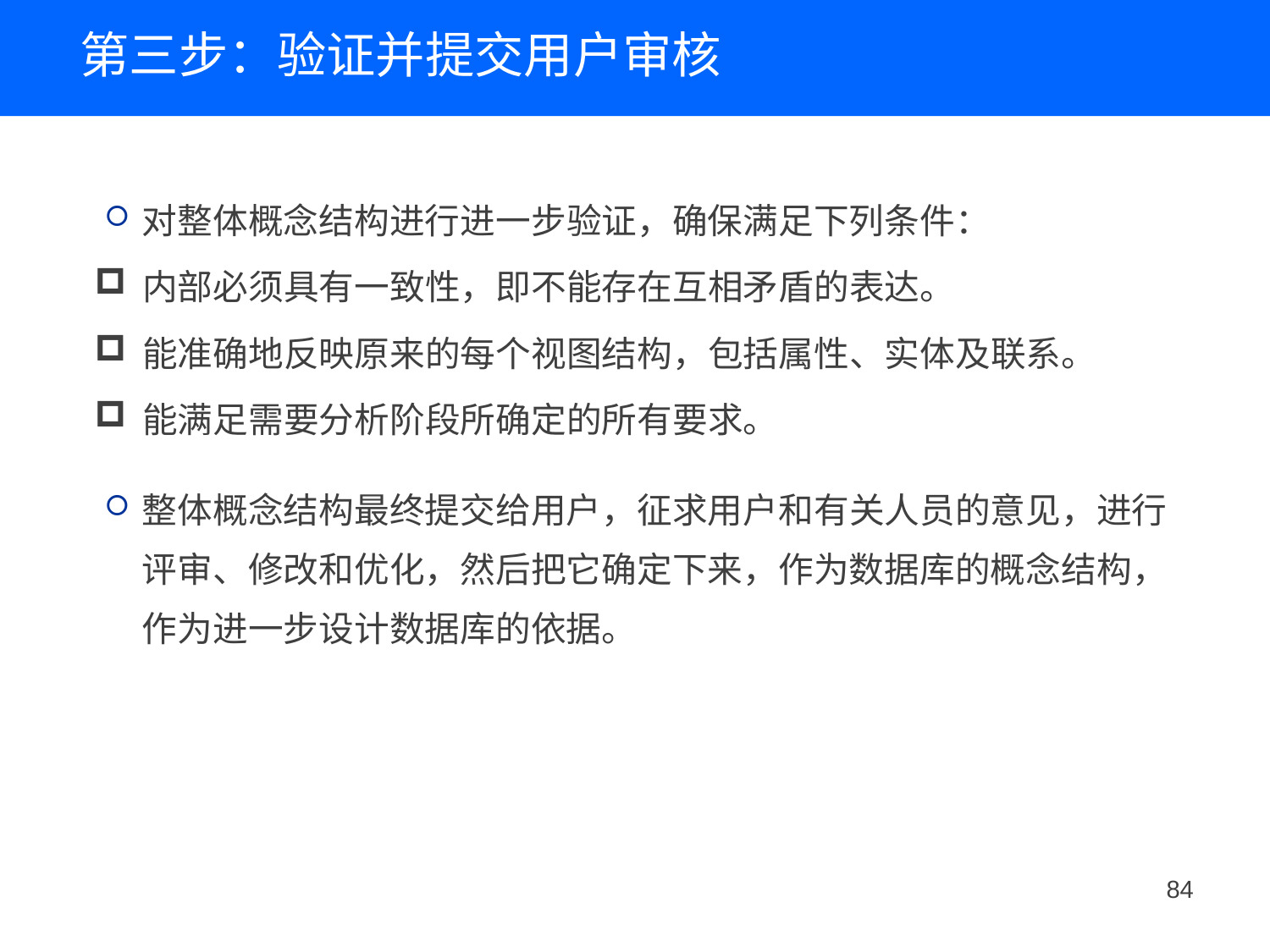

第三步：验证并提交用户审核
对整体概念结构进行进一步验证，确保满足下列条件：
内部必须具有一致性，即不能存在互相矛盾的表达。
能准确地反映原来的每个视图结构，包括属性、实体及联系。
能满足需要分析阶段所确定的所有要求。
整体概念结构最终提交给用户，征求用户和有关人员的意见，进行评审、修改和优化，然后把它确定下来，作为数据库的概念结构，作为进一步设计数据库的依据。
84